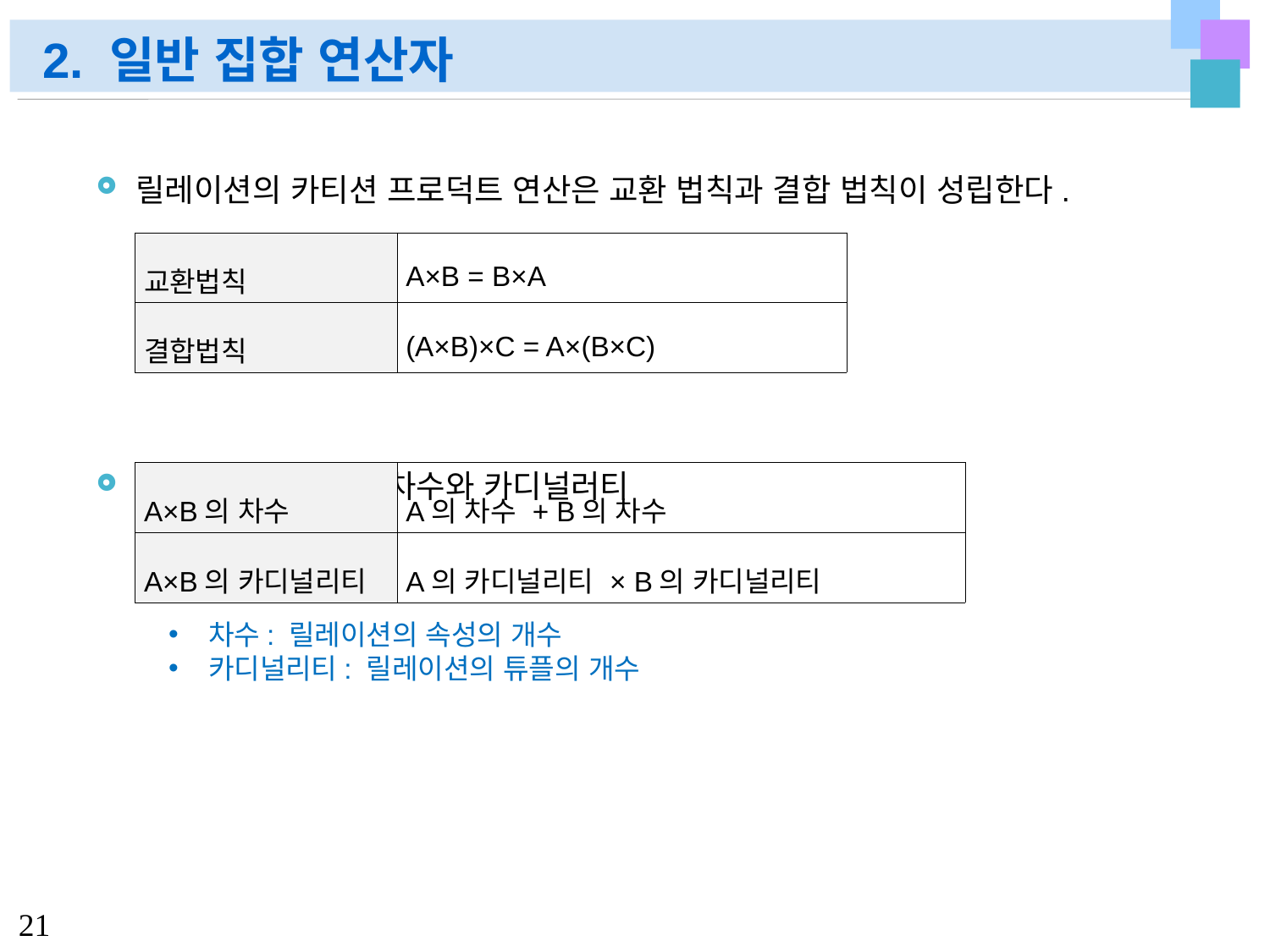

# 2. 일반 집합 연산자

릴레이션의 카티션 프로덕트 연산은 교환 법칙과 결합 법칙이 성립한다.

카티션 프로덕트의 차수와 카디널러티

| 교환법칙 | A×B = B×A |
| --- | --- |
| 결합법칙 | (A×B)×C = A×(B×C) |
| A×B의 차수 | A의 차수 + B의 차수 |
| --- | --- |
| A×B의 카디널리티 | A의 카디널리티 × B의 카디널리티 |
차수: 릴레이션의 속성의 개수
카디널리티: 릴레이션의 튜플의 개수